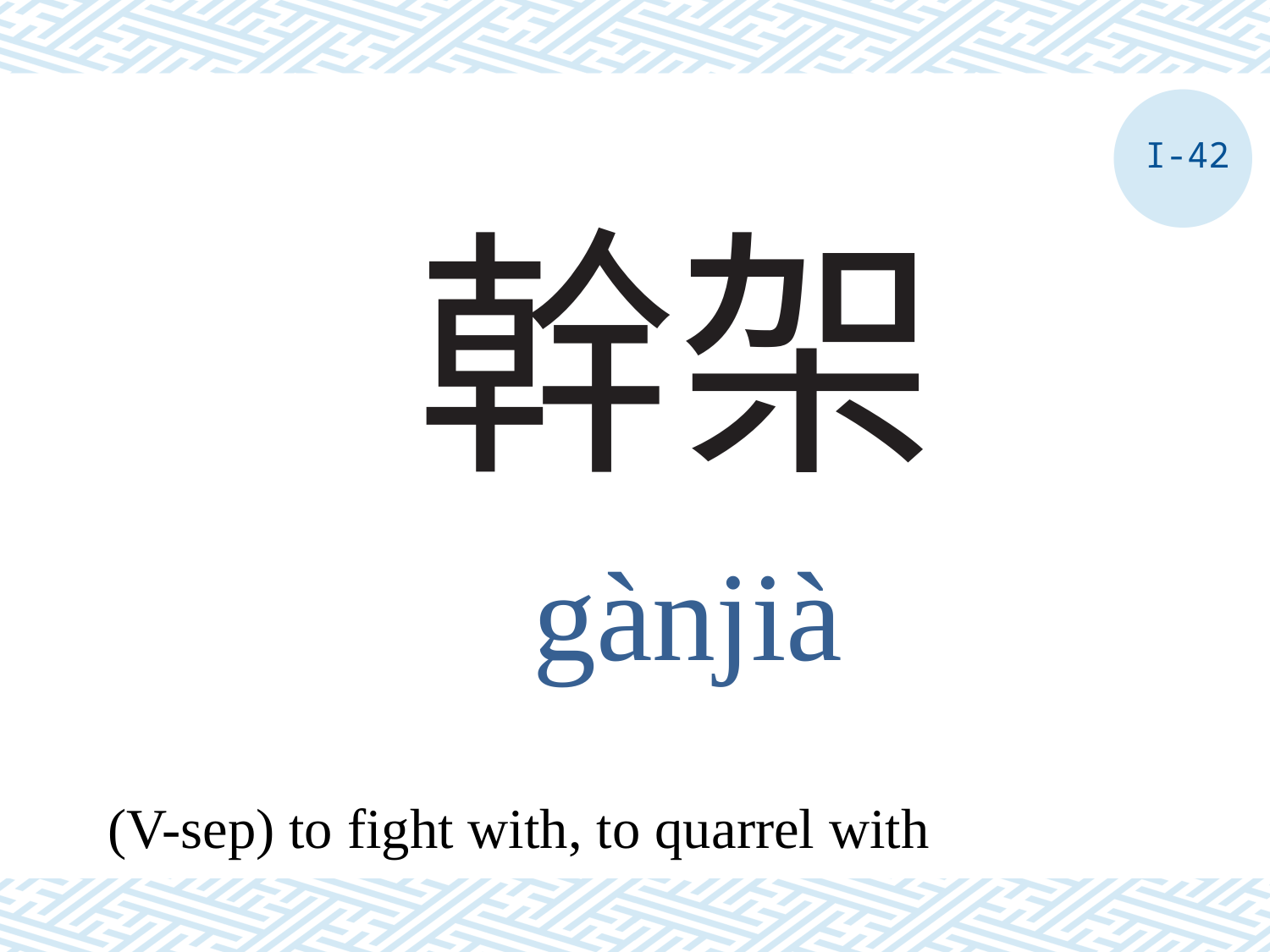

I-42

# 幹架
gànjià
(V-sep) to fight with, to quarrel with